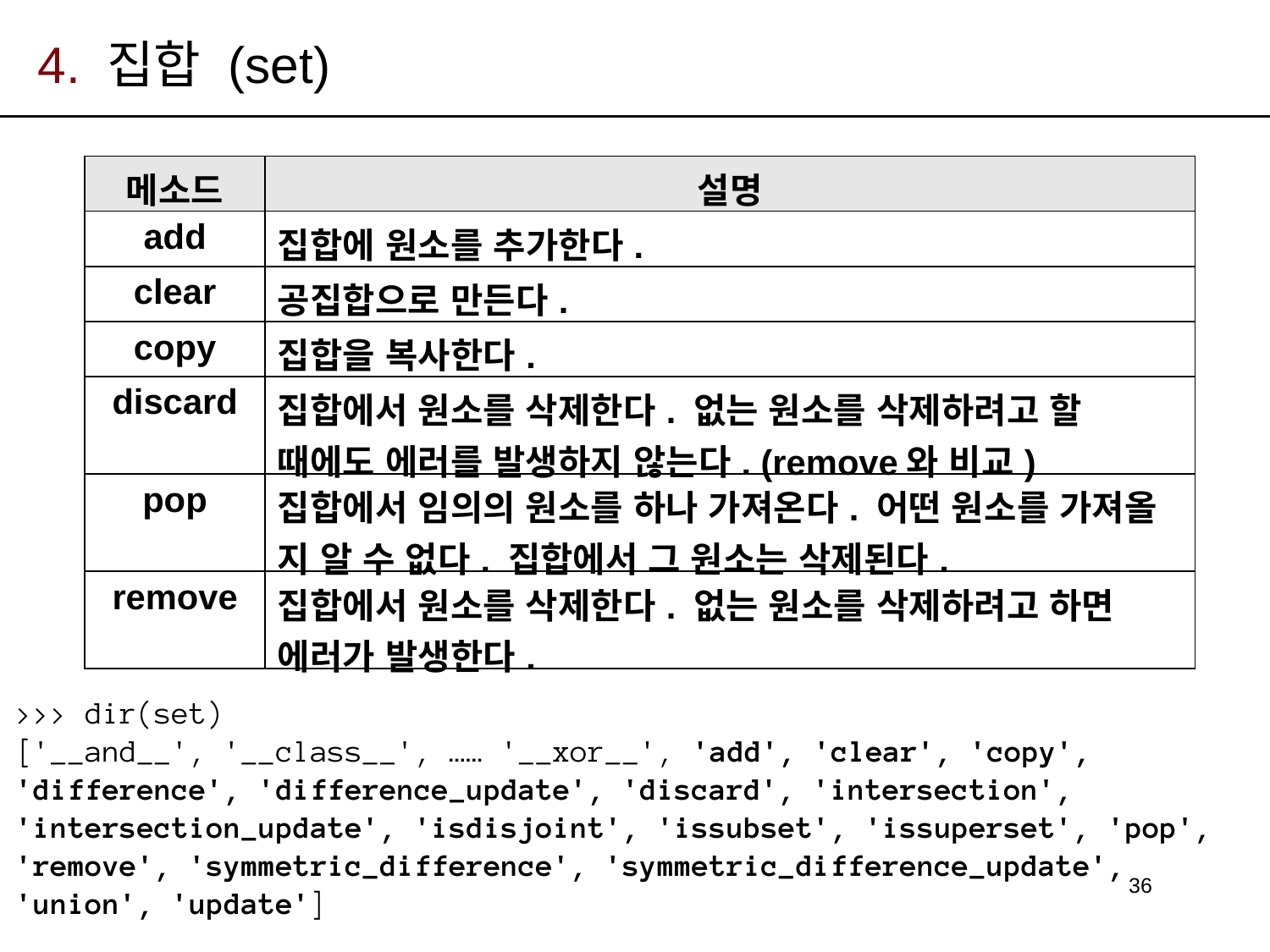

# 4. 집합 (set)
| 메소드 | 설명 |
| --- | --- |
| add | 집합에 원소를 추가한다. |
| clear | 공집합으로 만든다. |
| copy | 집합을 복사한다. |
| discard | 집합에서 원소를 삭제한다. 없는 원소를 삭제하려고 할 때에도 에러를 발생하지 않는다. (remove와 비교) |
| pop | 집합에서 임의의 원소를 하나 가져온다. 어떤 원소를 가져올 지 알 수 없다. 집합에서 그 원소는 삭제된다. |
| remove | 집합에서 원소를 삭제한다. 없는 원소를 삭제하려고 하면 에러가 발생한다. |
>>> dir(set)
['__and__', '__class__', …… '__xor__', 'add', 'clear', 'copy', 'difference', 'difference_update', 'discard', 'intersection', 'intersection_update', 'isdisjoint', 'issubset', 'issuperset', 'pop', 'remove', 'symmetric_difference', 'symmetric_difference_update', 'union', 'update']
36